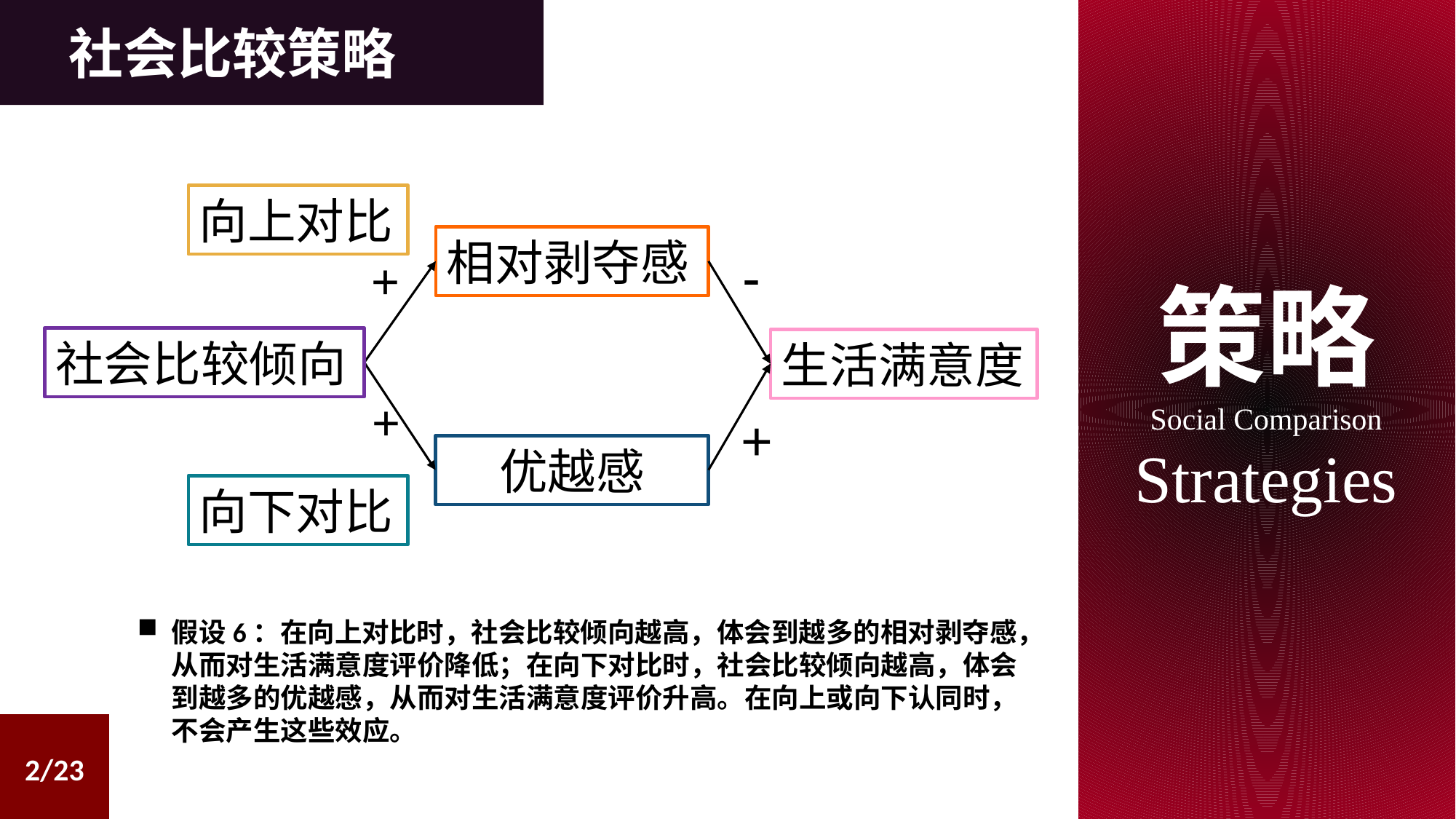

社会比较策略
向上对比
相对剥夺感
-
+
社会比较倾向
生活满意度
+
+
优越感
向下对比
策略
Social Comparison
Strategies

假设6：在向上对比时，社会比较倾向越高，体会到越多的相对剥夺感，从而对生活满意度评价降低；在向下对比时，社会比较倾向越高，体会到越多的优越感，从而对生活满意度评价升高。在向上或向下认同时，不会产生这些效应。

2/23